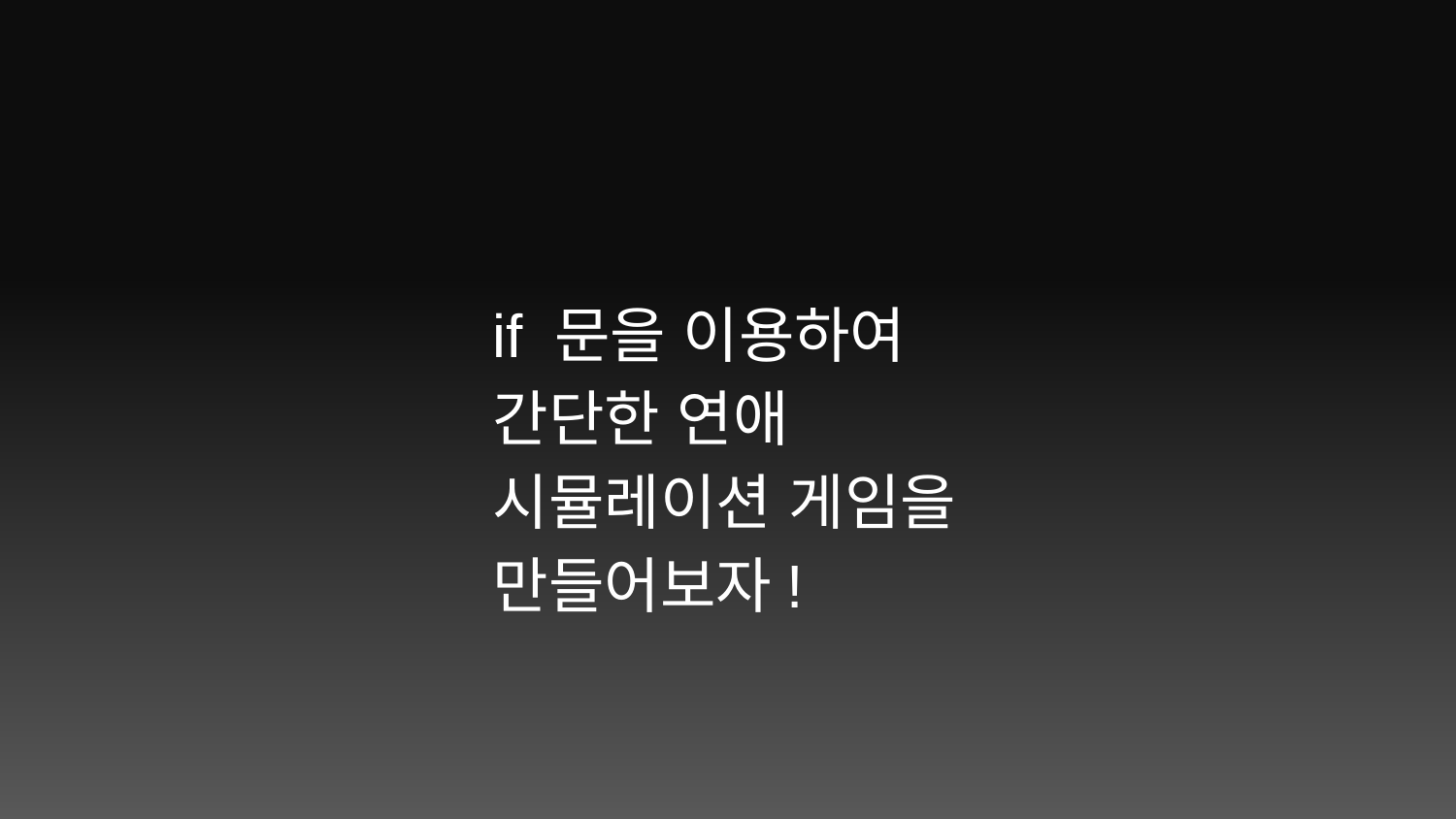

if 문을 이용하여
간단한 연애 시뮬레이션 게임을 만들어보자!